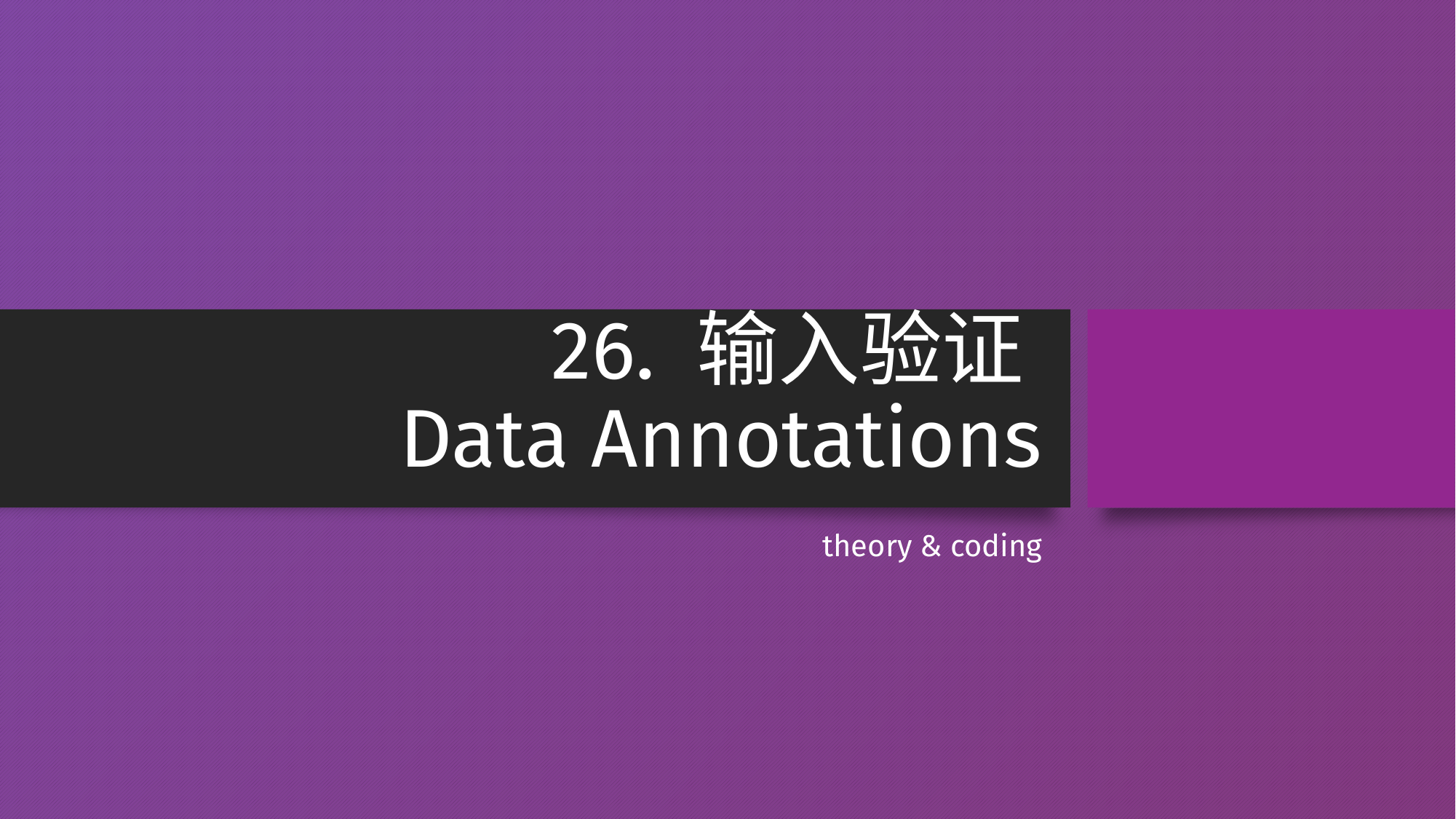

# 26. 输入验证 Data Annotations
theory & coding